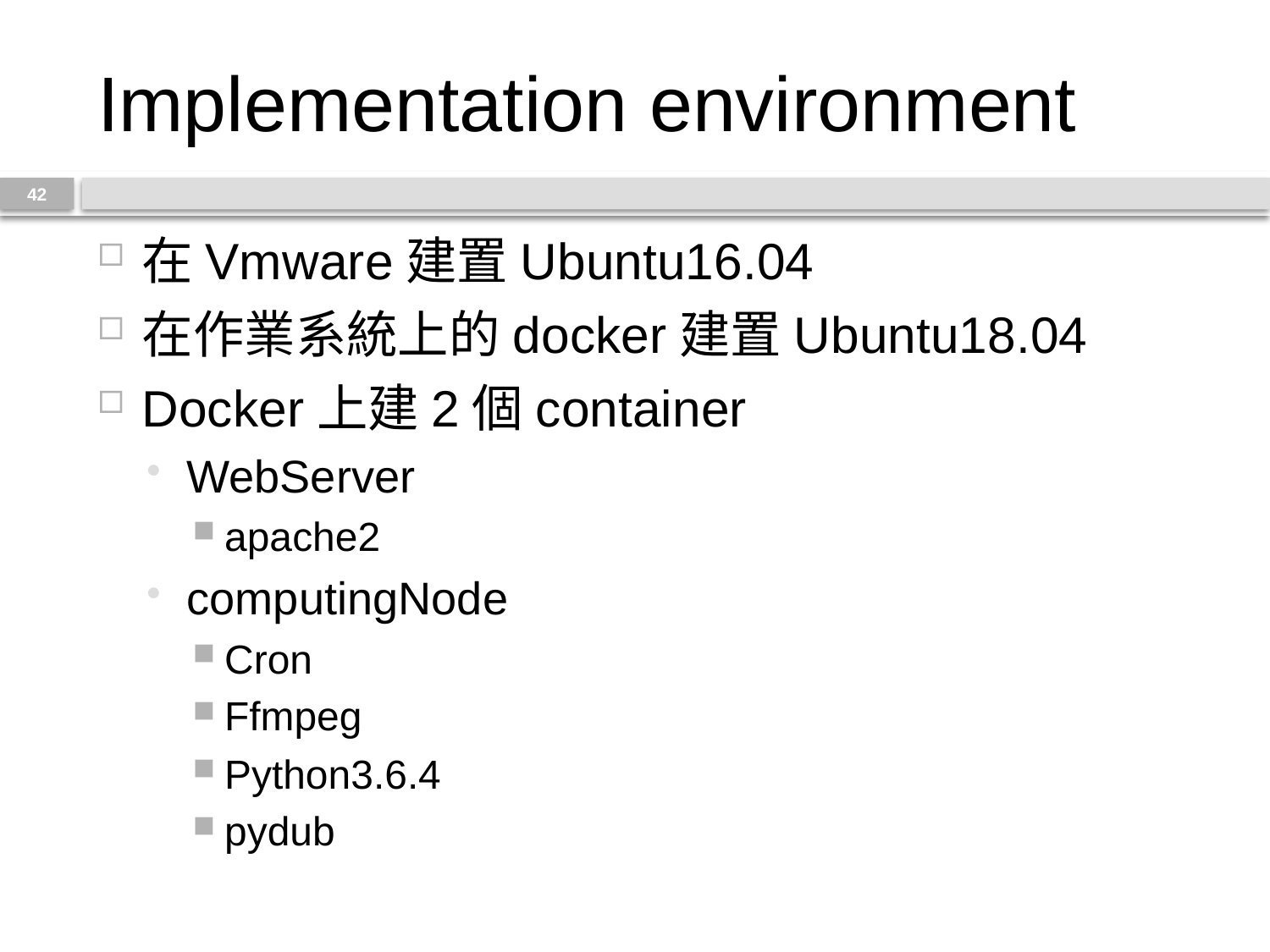

# Implementation environment
42
在Vmware建置Ubuntu16.04
在作業系統上的docker建置Ubuntu18.04
Docker上建2個container
WebServer
apache2
computingNode
Cron
Ffmpeg
Python3.6.4
pydub